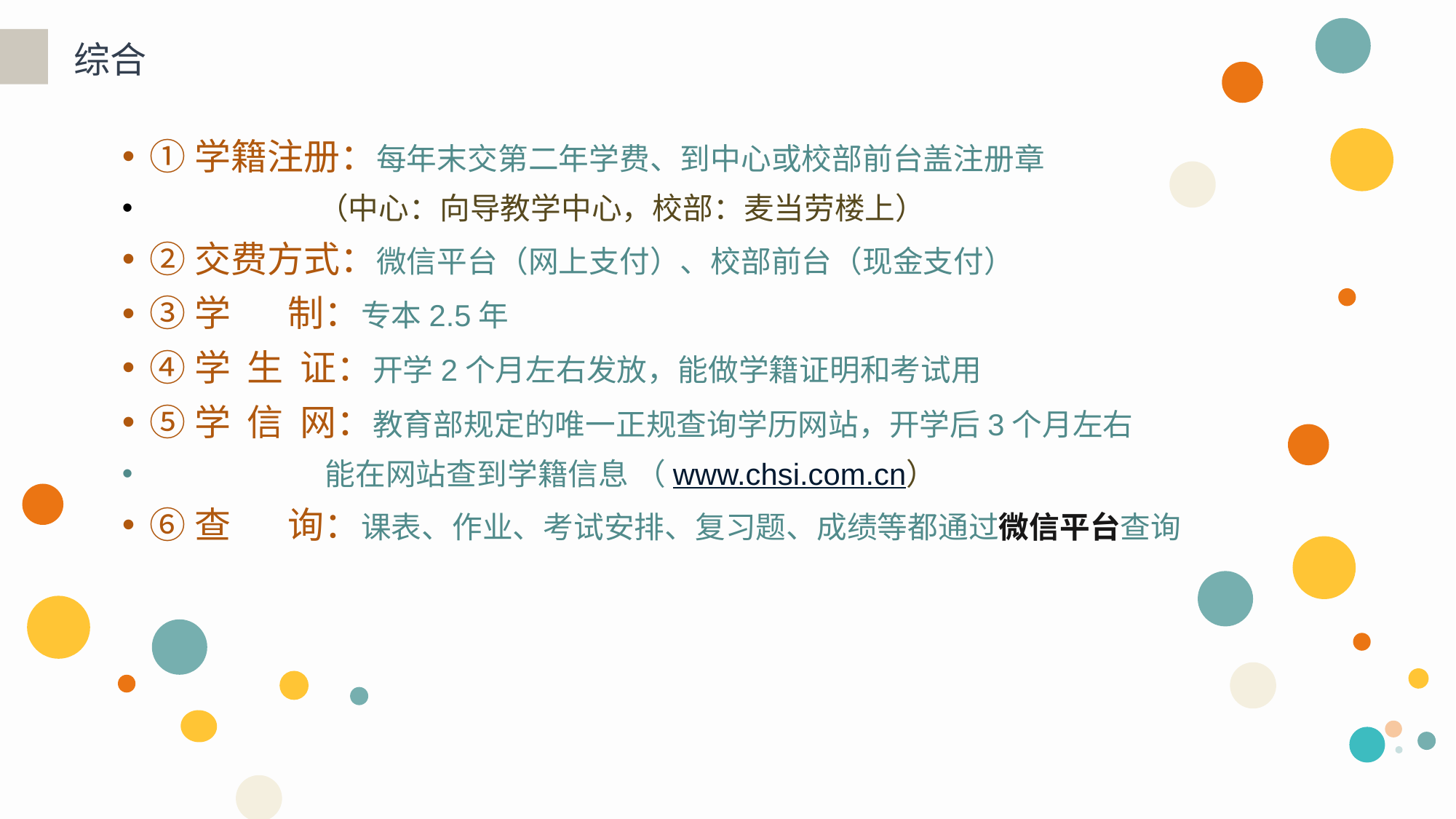

综合

①学籍注册：每年末交第二年学费、到中心或校部前台盖注册章
                        （中心：向导教学中心，校部：麦当劳楼上）
②交费方式：微信平台（网上支付）、校部前台（现金支付）
③学       制：专本2.5年
④学  生  证：开学2个月左右发放，能做学籍证明和考试用
⑤学  信  网：教育部规定的唯一正规查询学历网站，开学后3个月左右
                         能在网站查到学籍信息 （www.chsi.com.cn）
⑥查       询：课表、作业、考试安排、复习题、成绩等都通过微信平台查询